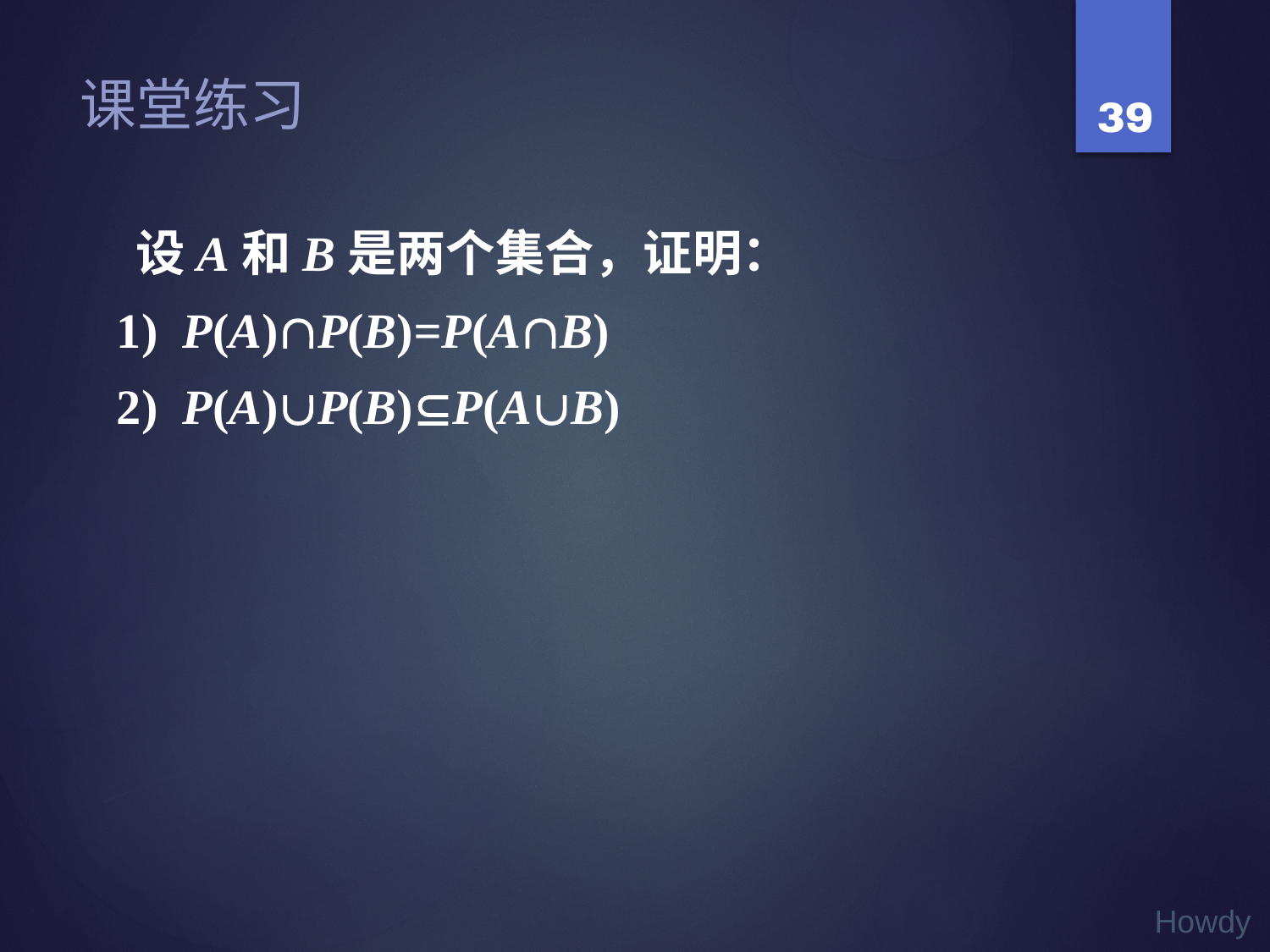

39
# 课堂练习
    设A和B是两个集合，证明：
   1)  P(A)∩P(B)=P(A∩B)
   2)  P(A)∪P(B)⊆P(A∪B)